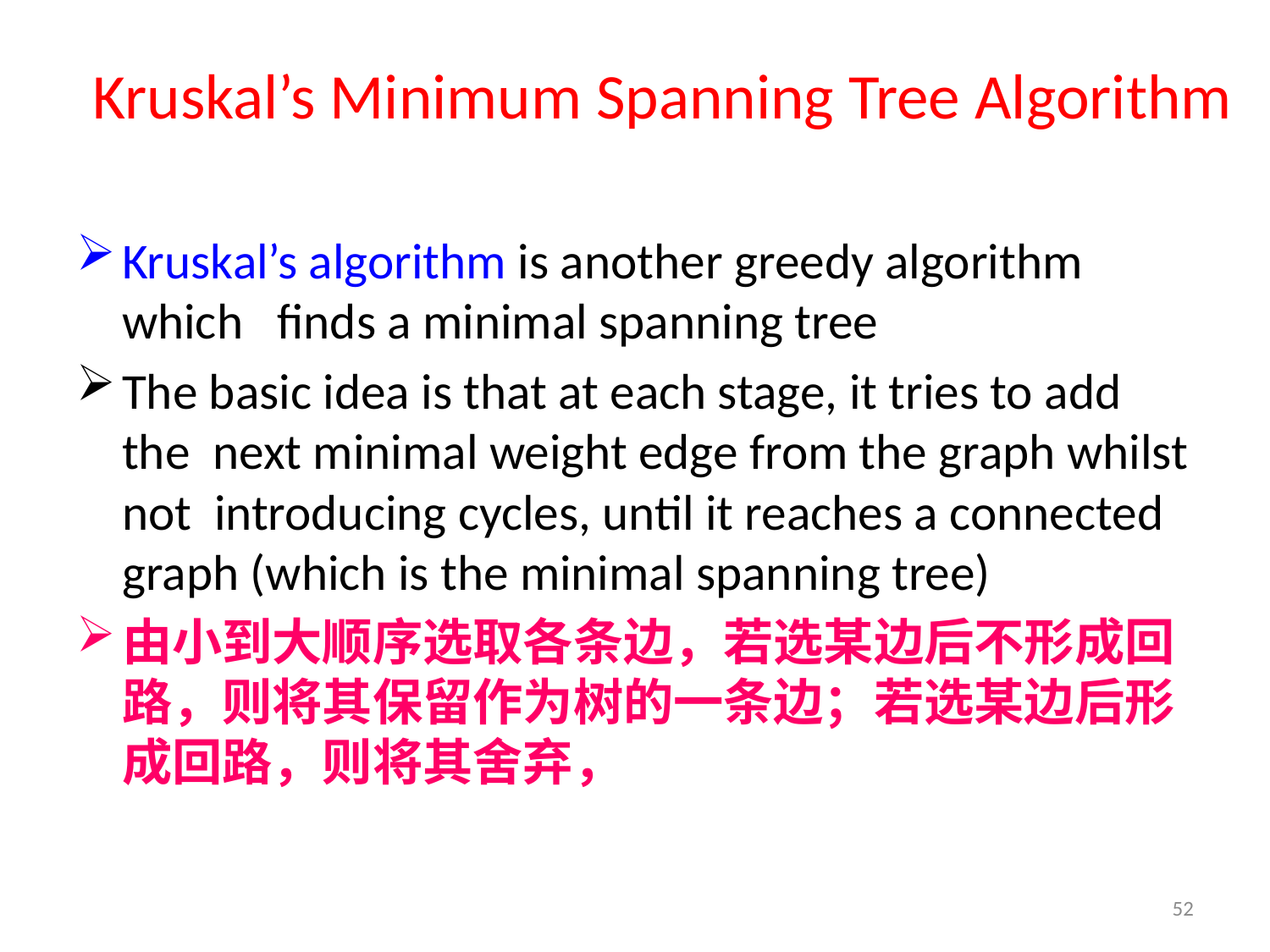

# Kruskal’s Minimum Spanning Tree Algorithm
Kruskal’s algorithm is another greedy algorithm which   finds a minimal spanning tree
The basic idea is that at each stage, it tries to add the  next minimal weight edge from the graph whilst not  introducing cycles, until it reaches a connected graph (which is the minimal spanning tree)
由小到大顺序选取各条边，若选某边后不形成回路，则将其保留作为树的一条边；若选某边后形成回路，则将其舍弃，
52